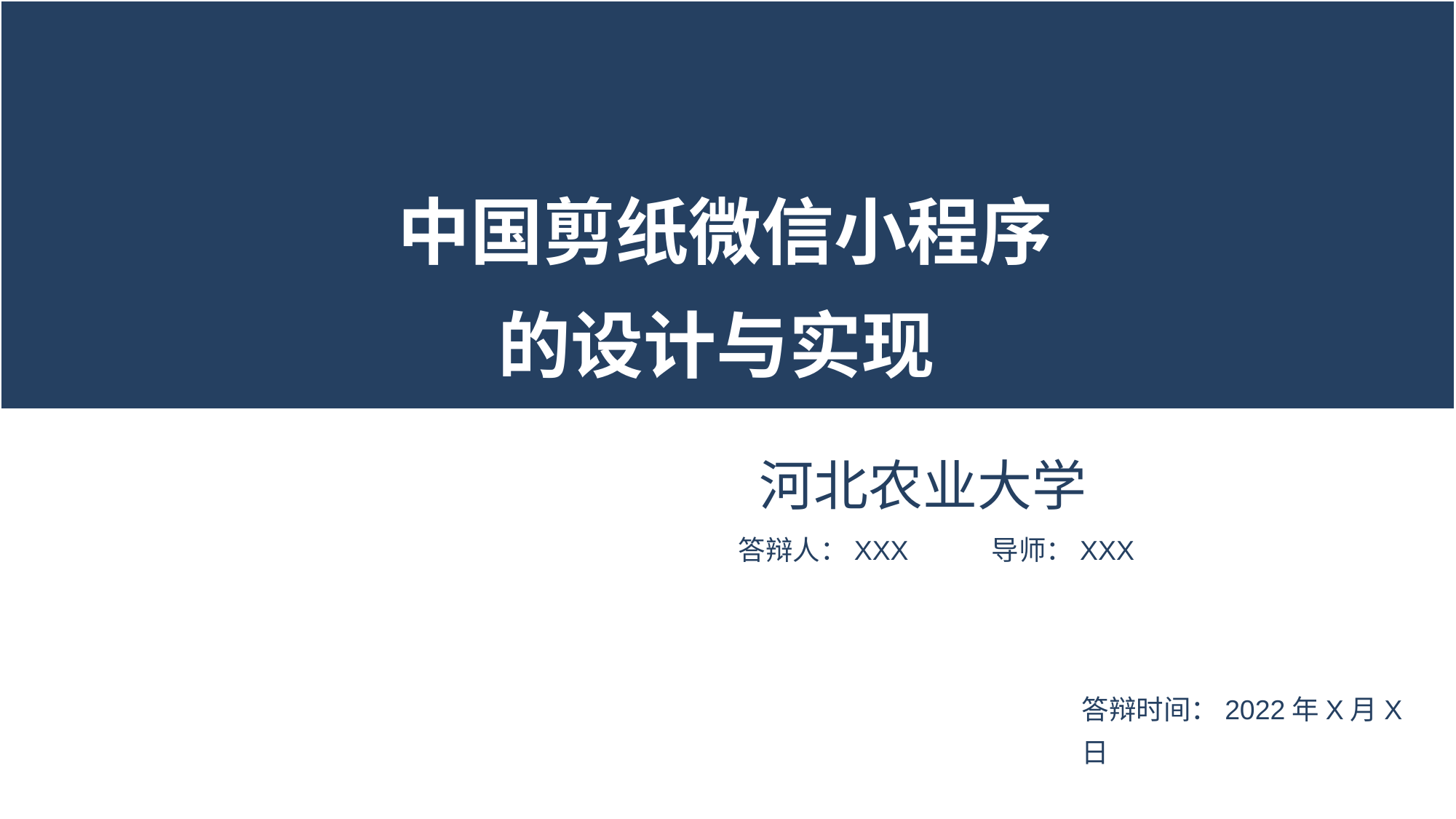

# 中国剪纸微信小程序 的设计与实现
河北农业大学
答辩人：XXX          导师：XXX
答辩时间：2022年X月X日